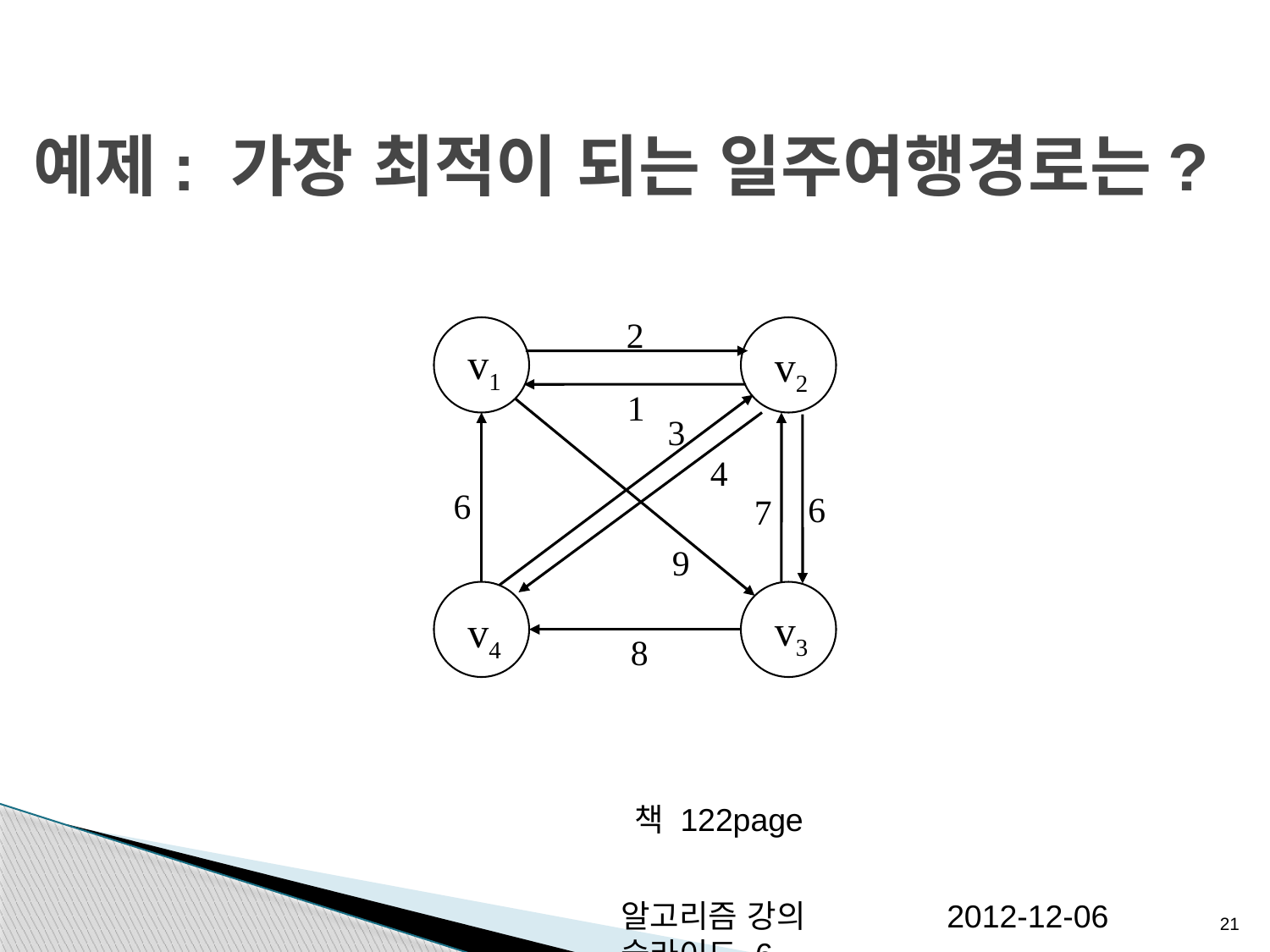

# 예제: 가장 최적이 되는 일주여행경로는?
2

v1
v2

1

3

4
6
6
7
9

v3
v4
8
책 122page
알고리즘 강의 슬라이드 6
2012-12-06
21